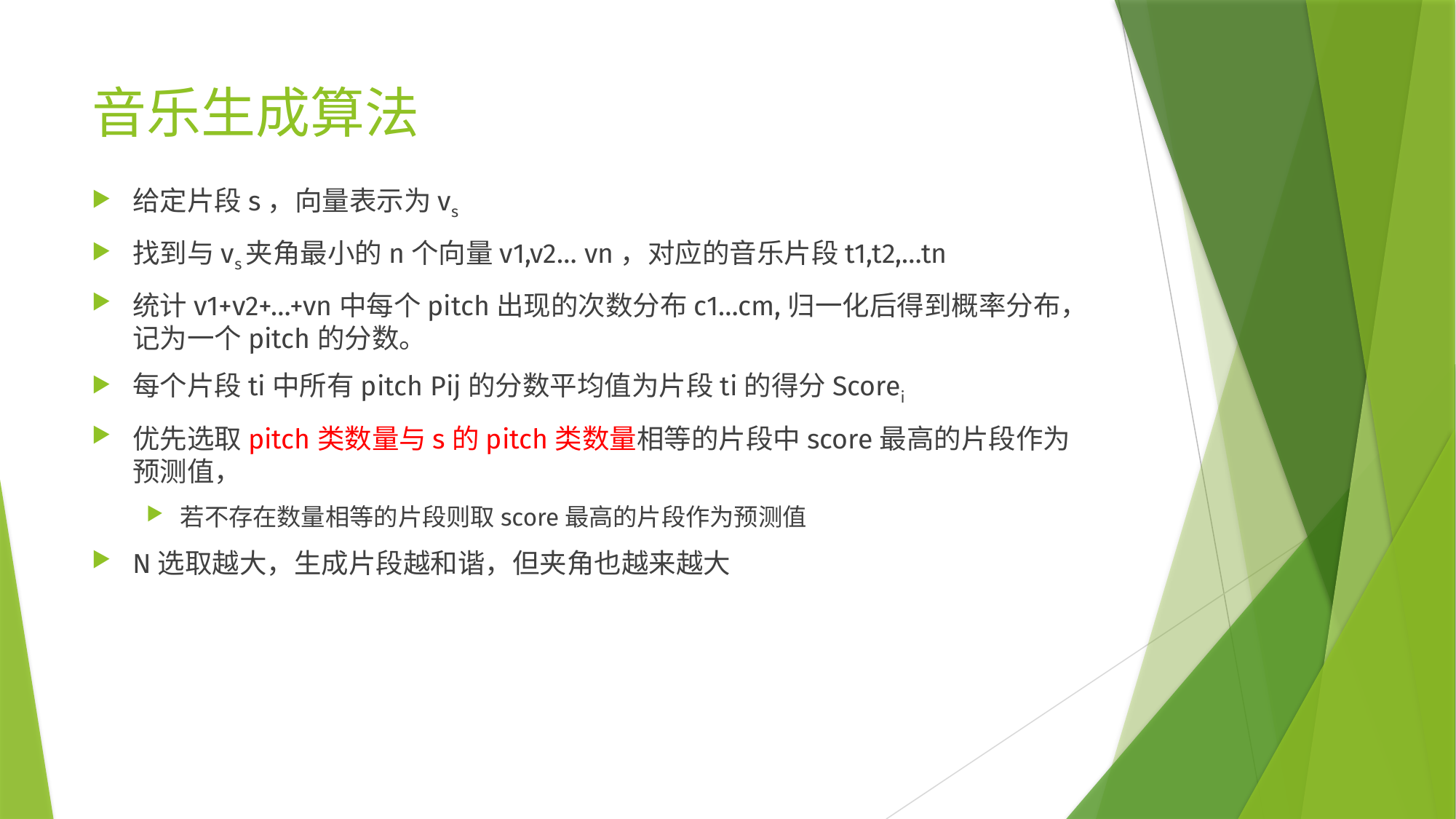

# 音乐生成算法
给定片段s，向量表示为vs
找到与vs夹角最小的n个向量v1,v2… vn，对应的音乐片段t1,t2,…tn
统计v1+v2+…+vn中每个pitch出现的次数分布c1…cm,归一化后得到概率分布，记为一个pitch的分数。
每个片段ti中所有pitch Pij的分数平均值为片段ti的得分Scorei
优先选取pitch类数量与s的pitch类数量相等的片段中score最高的片段作为预测值，
若不存在数量相等的片段则取score最高的片段作为预测值
N选取越大，生成片段越和谐，但夹角也越来越大